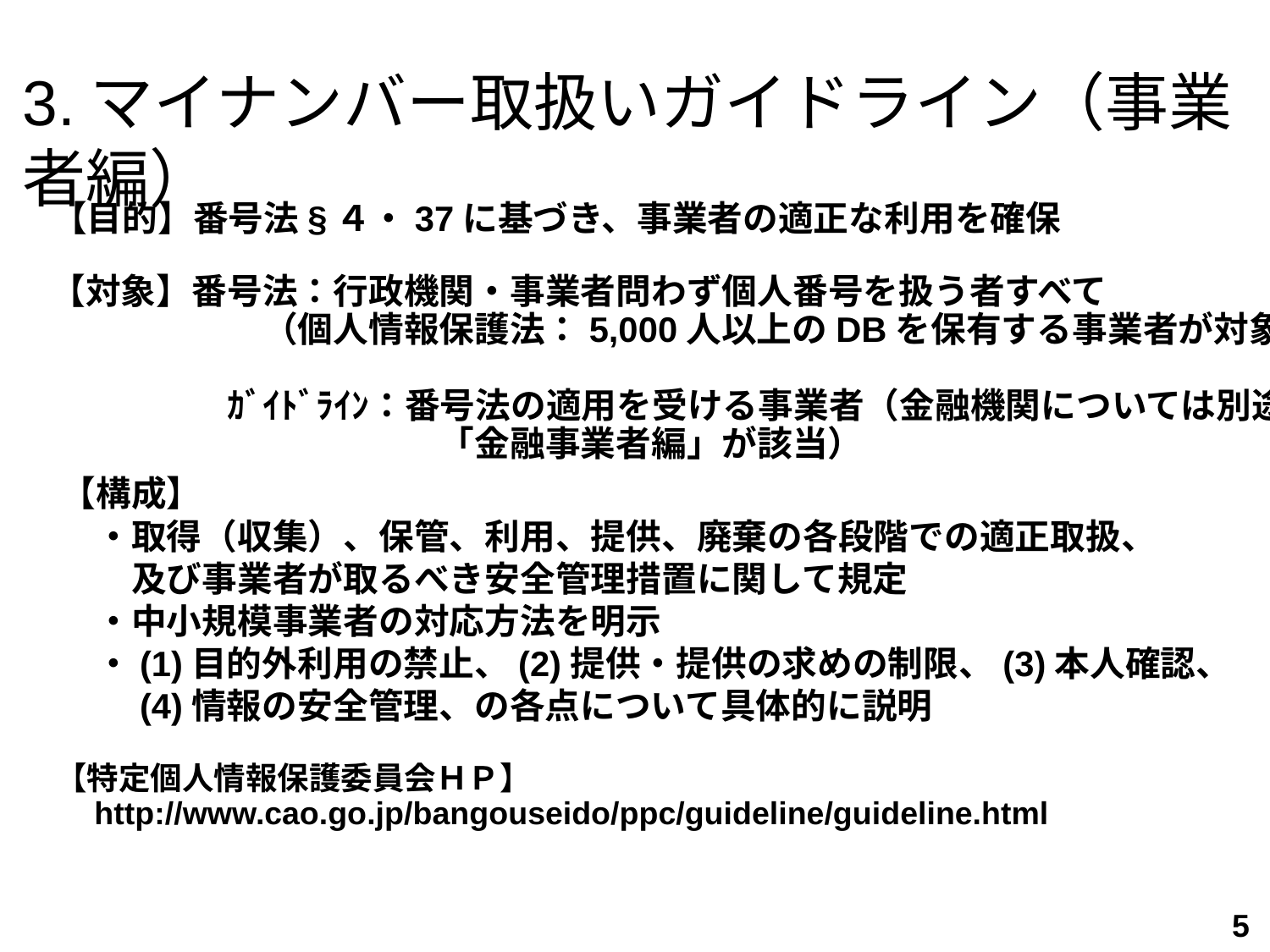

3.マイナンバー取扱いガイドライン（事業者編）
【目的】番号法§４・37に基づき、事業者の適正な利用を確保
【対象】番号法：行政機関・事業者問わず個人番号を扱う者すべて
　　　　　　（個人情報保護法：5,000人以上のDBを保有する事業者が対象）

　　　　　ｶﾞｲﾄﾞﾗｲﾝ：番号法の適用を受ける事業者（金融機関については別途
　　　　　　　　　　　「金融事業者編」が該当）
【構成】
　・取得（収集）、保管、利用、提供、廃棄の各段階での適正取扱、
　　及び事業者が取るべき安全管理措置に関して規定
　・中小規模事業者の対応方法を明示
　・(1)目的外利用の禁止、(2)提供・提供の求めの制限、(3)本人確認、
　　(4)情報の安全管理、の各点について具体的に説明
【特定個人情報保護委員会ＨＰ】
　http://www.cao.go.jp/bangouseido/ppc/guideline/guideline.html
5